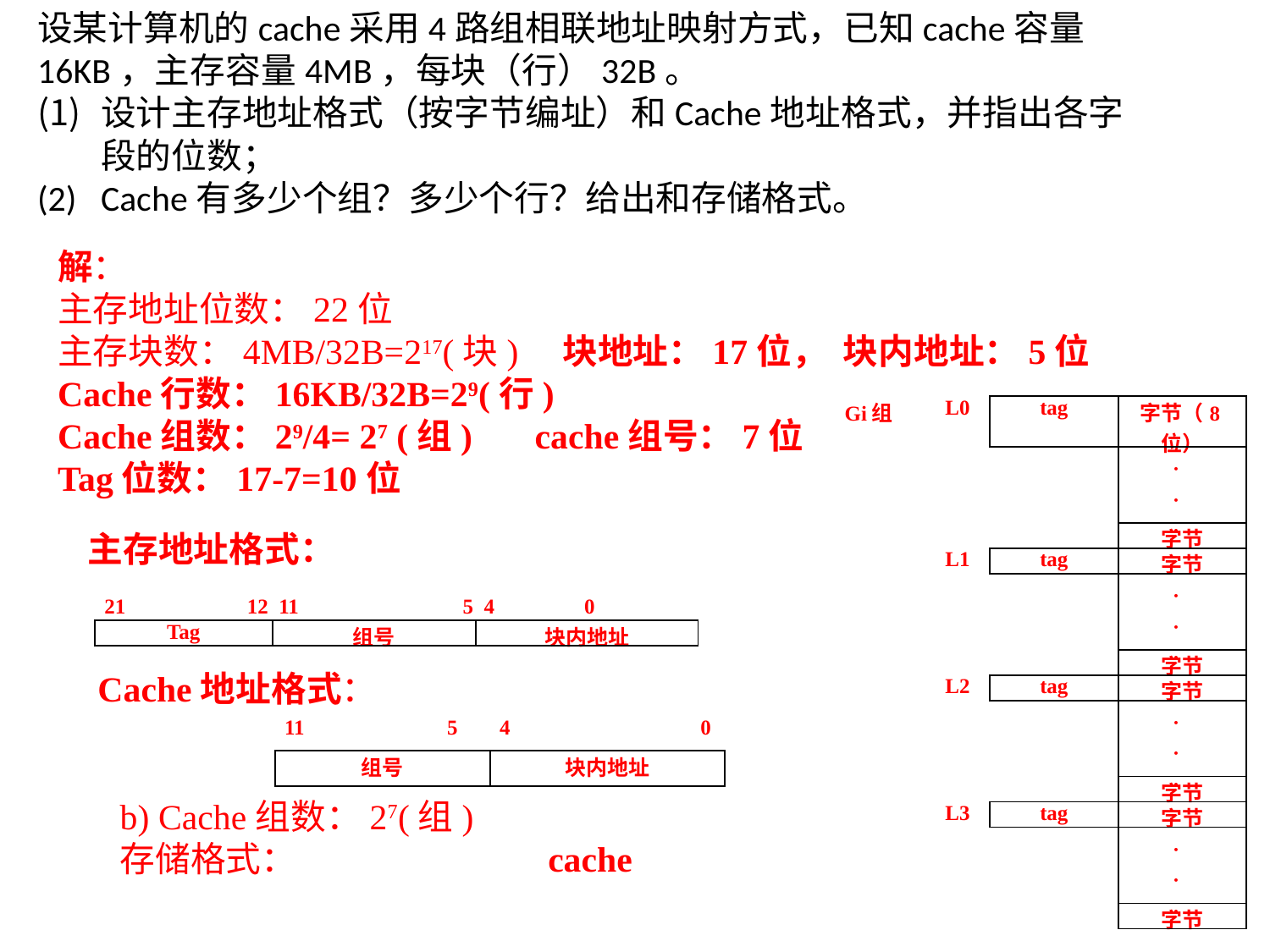

设某计算机的cache采用4路组相联地址映射方式，已知cache容量16KB，主存容量4MB，每块（行）32B。
设计主存地址格式（按字节编址）和Cache地址格式，并指出各字段的位数；
Cache有多少个组？多少个行？给出和存储格式。

解：
主存地址位数：22位
主存块数：4MB/32B=217(块)    块地址：17位，  块内地址：5位
Cache行数：16KB/32B=29(行)
Cache组数：29/4= 27 (组)       cache组号：7位
Tag位数：17-7=10位
| Gi组 | L0 | tag | 字节（8位） |
| --- | --- | --- | --- |
|  |  |  | ． ． ． |
|  |  |  | 字节 |
|  | L1 | tag | 字节 |
|  |  |  | ． ． ． |
|  |  |  | 字节 |
|  | L2 | tag | 字节 |
|  |  |  | ． ． ． |
|  |  |  | 字节 |
|  | L3 | tag | 字节 |
|  |  |  | ． ． ． |
|  |  |  | 字节 |
主存地址格式：
| 21 12 11 5 4 0 |  |  |
| --- | --- | --- |
| Tag | 组号 | 块内地址 |
Cache地址格式：
| 11 5 | 4 0 |
| --- | --- |
| 组号 | 块内地址 |
b) Cache组数：27(组)
存储格式：                               cache